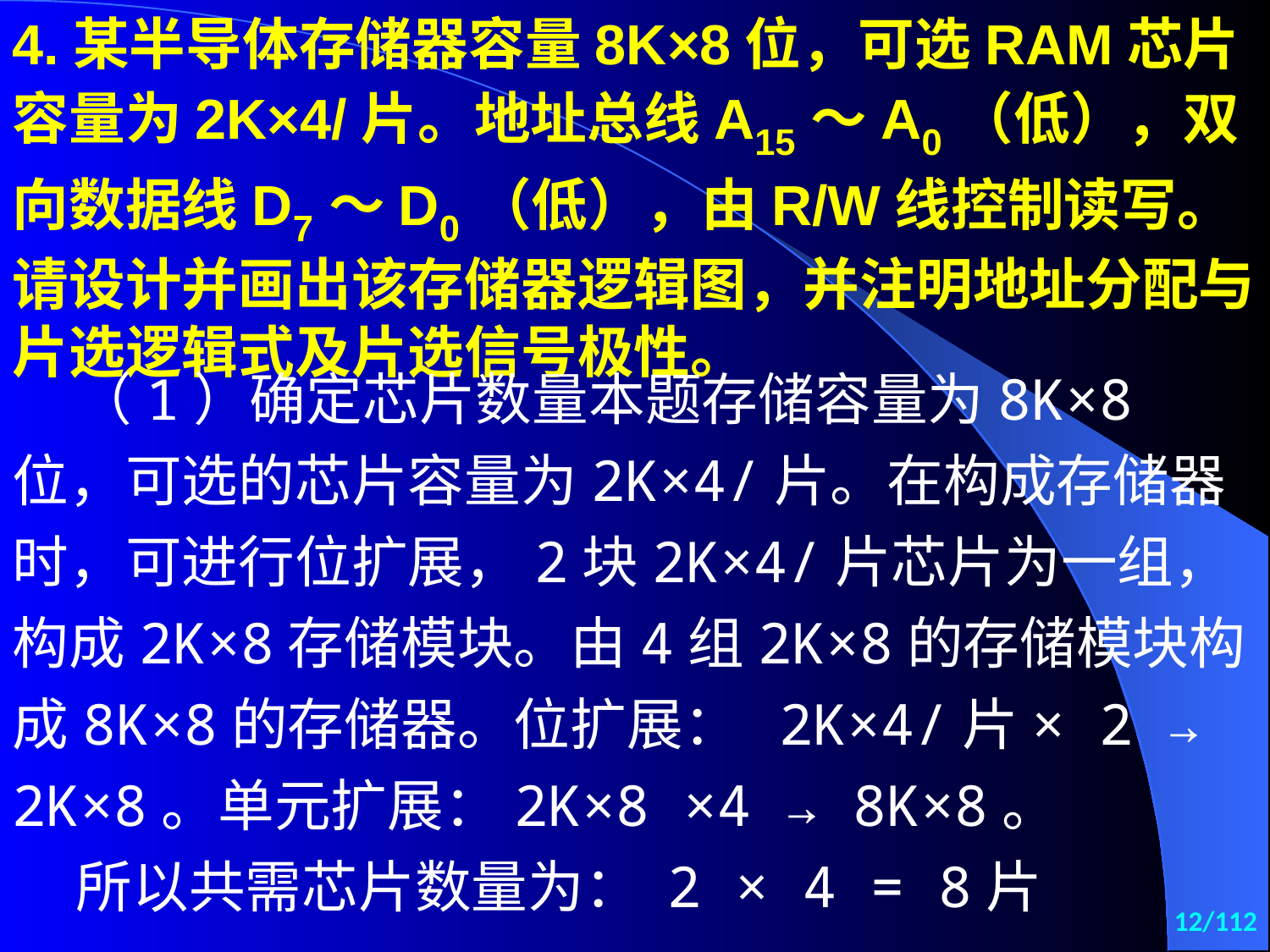

4.某半导体存储器容量8K×8位，可选RAM芯片容量为2K×4/片。地址总线A15～A0（低），双向数据线D7～D0（低），由R/W线控制读写。请设计并画出该存储器逻辑图，并注明地址分配与片选逻辑式及片选信号极性。
（1）确定芯片数量本题存储容量为8K×8位，可选的芯片容量为2K×4/片。在构成存储器时，可进行位扩展，2块2K×4/片芯片为一组，构成2K×8存储模块。由4组2K×8的存储模块构成8K×8的存储器。位扩展：  2K×4/片× 2 → 2K×8。单元扩展：2K×8 ×4 → 8K×8。
所以共需芯片数量为： 2 × 4 = 8片
12/112